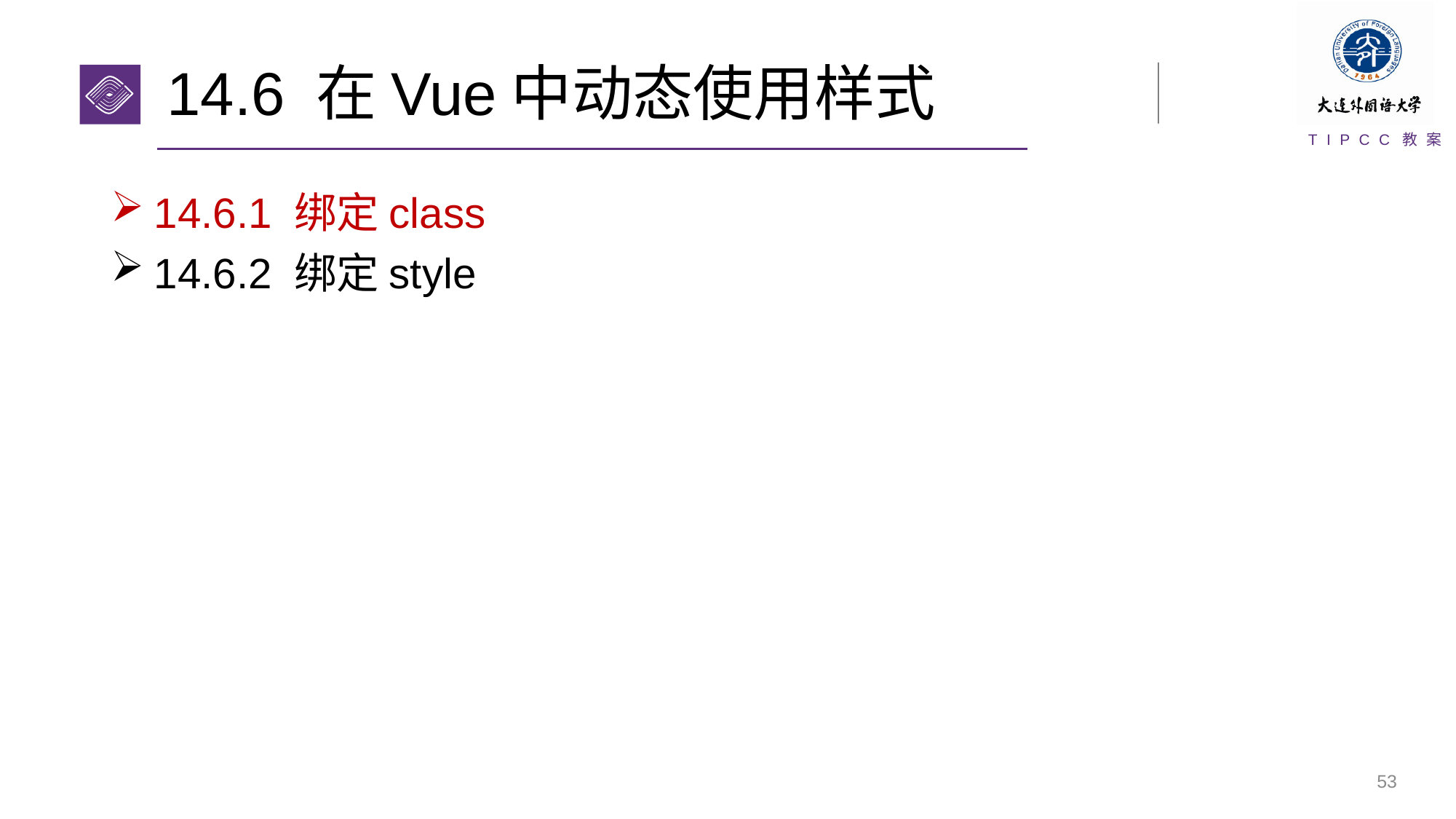

# 14.6 在Vue中动态使用样式
14.6.1 绑定class
14.6.2 绑定style
53